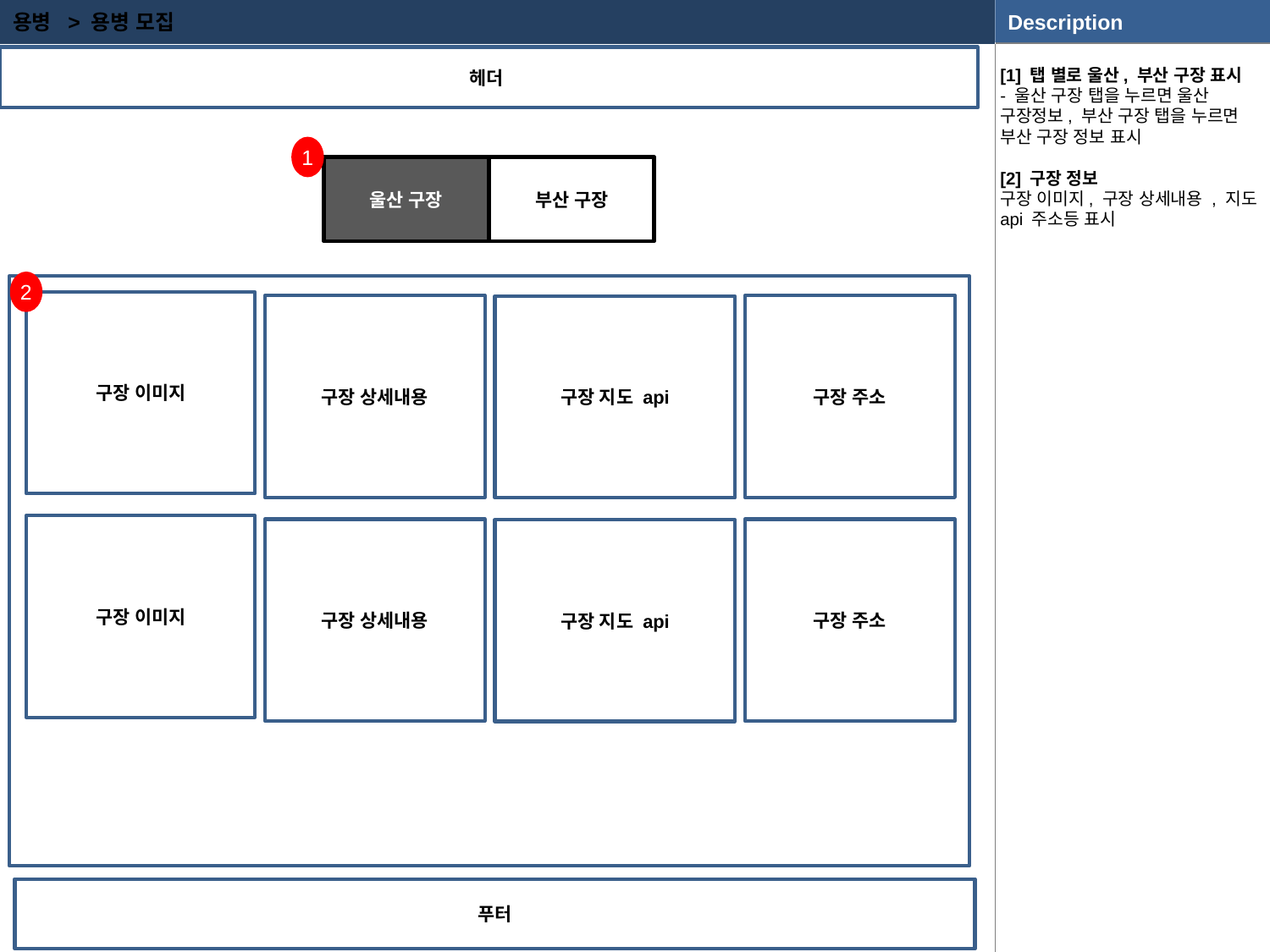

용병  > 용병 모집

[1] 탭 별로 울산, 부산 구장 표시
- 울산 구장 탭을 누르면 울산 구장정보, 부산 구장 탭을 누르면 부산 구장 정보 표시

[2] 구장 정보
구장 이미지, 구장 상세내용 , 지도api 주소등 표시
헤더
1
울산 구장
부산 구장

2

구장 이미지
구장 상세내용
구장 주소
구장 지도 api
구장 이미지
구장 상세내용
구장 주소
구장 지도 api
푸터